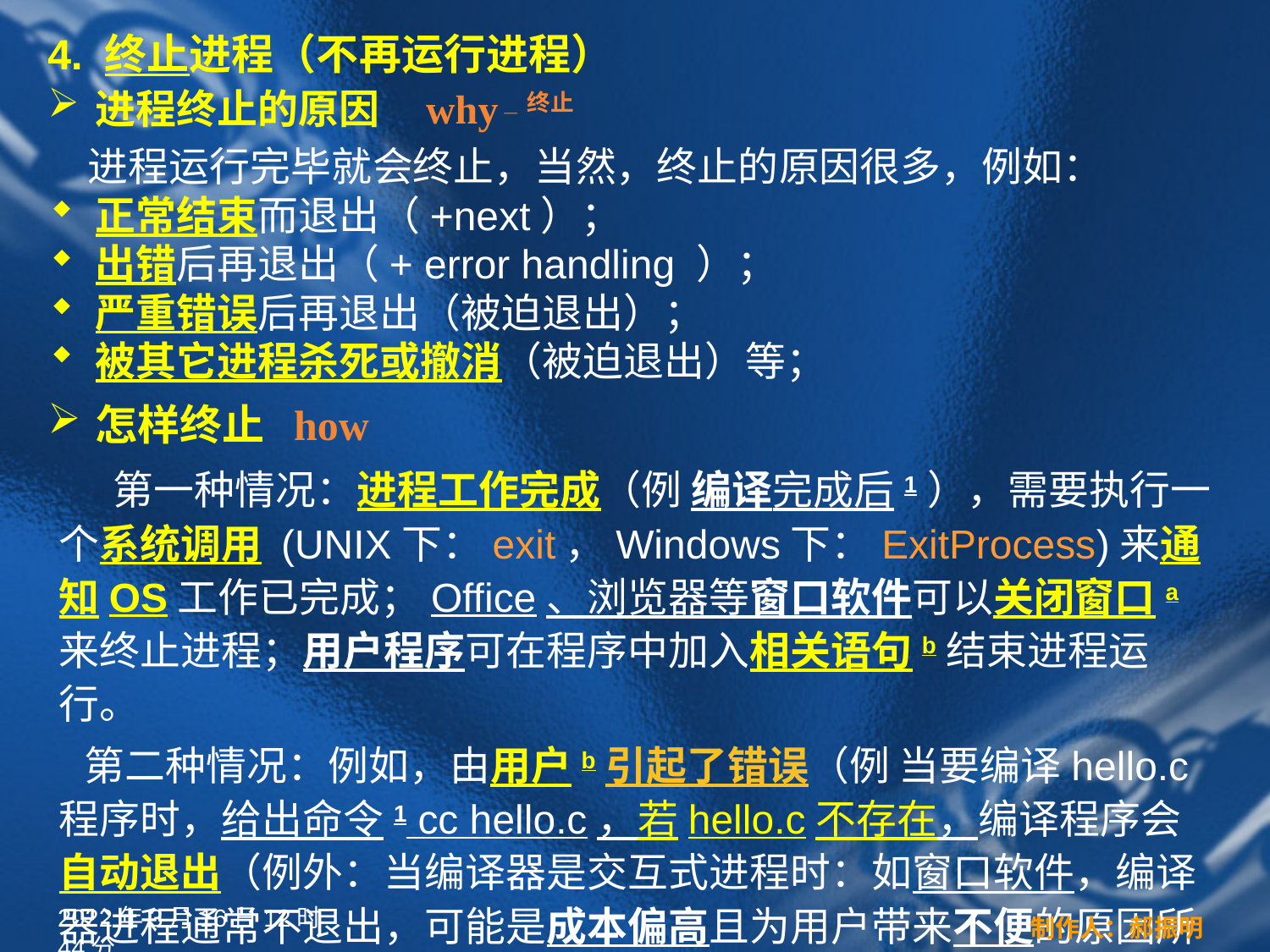

# 4. 终止进程（不再运行进程）
进程终止的原因    why _终止
   进程运行完毕就会终止，当然，终止的原因很多，例如：
正常结束而退出（+next）；
出错后再退出（+ error handling ）；
严重错误后再退出（被迫退出）；
被其它进程杀死或撤消（被迫退出）等；
怎样终止  how
  第一种情况：进程工作完成（例 编译完成后1），需要执行一个系统调用 (UNIX下：exit，Windows下：ExitProcess)来通知OS工作已完成；Office、浏览器等窗口软件可以关闭窗口a来终止进程；用户程序可在程序中加入相关语句b结束进程运行。
第二种情况：例如，由用户b引起了错误（例 当要编译hello.c程序时，给出命令1 cc hello.c，若hello.c不存在，编译程序会自动退出（例外：当编译器是交互式进程时：如窗口软件，编译器进程通常不退出，可能是成本偏高且为用户带来不便的原因所致)。
2022年3月16日12时44分
制作人：郝振明